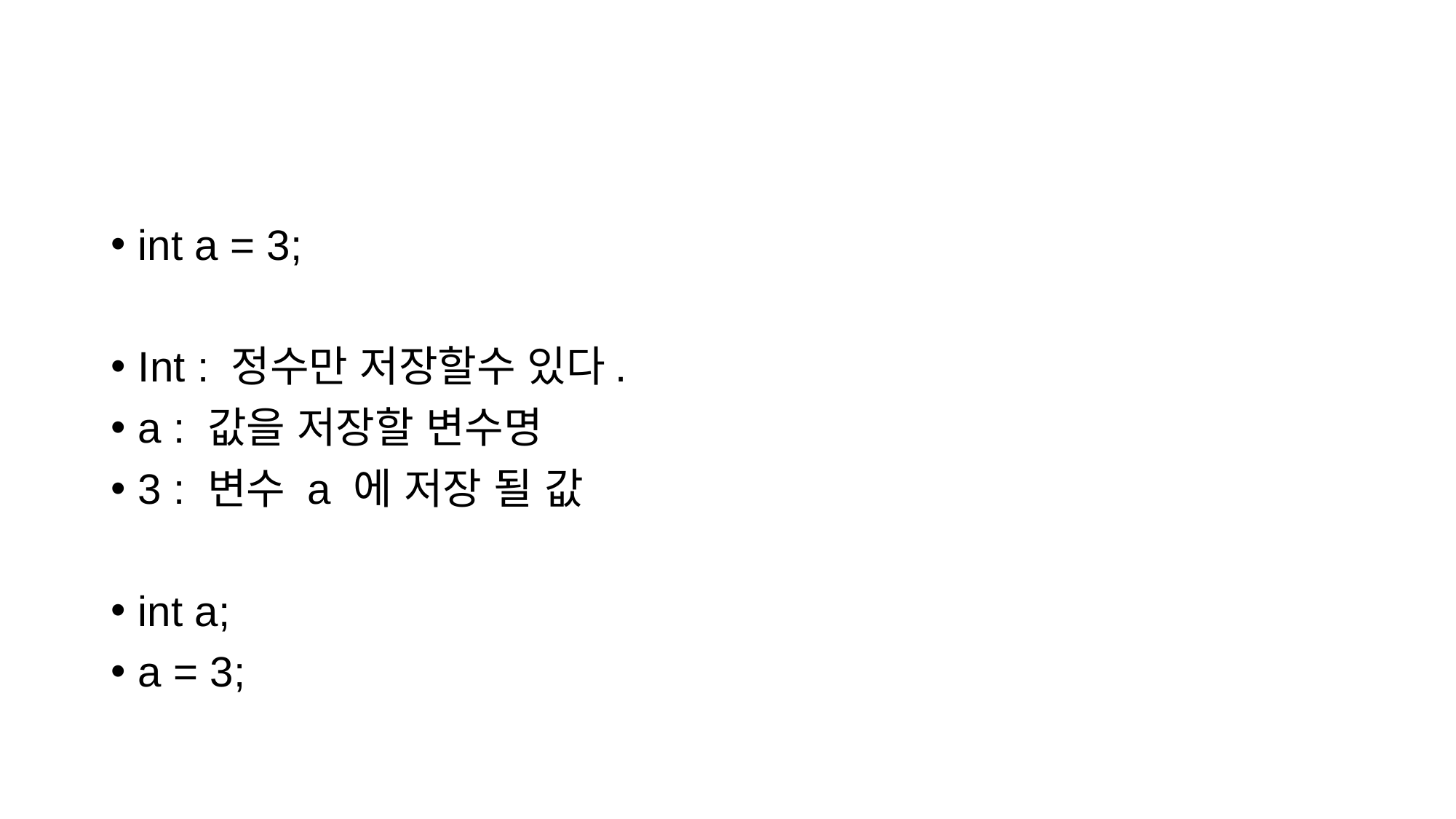

#
int a = 3;

Int : 정수만 저장할수 있다.
a : 값을 저장할 변수명
3 : 변수 a 에 저장 될 값

int a;
a = 3;